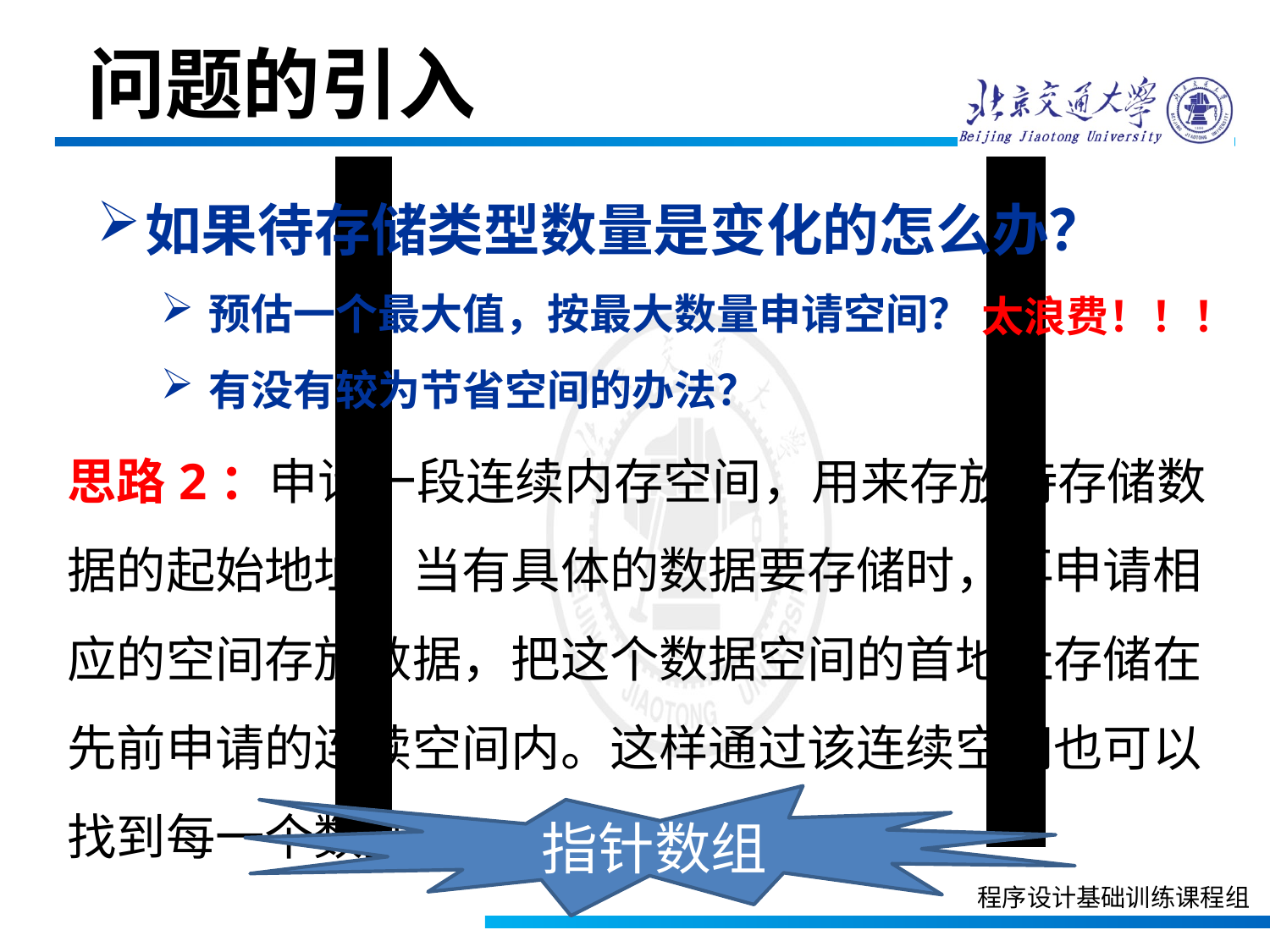

问题的引入
如果待存储类型数量是变化的怎么办？
预估一个最大值，按最大数量申请空间？
有没有较为节省空间的办法？
太浪费！！！
思路2：申请一段连续内存空间，用来存放待存储数据的起始地址。当有具体的数据要存储时，再申请相应的空间存放数据，把这个数据空间的首地址存储在先前申请的连续空间内。这样通过该连续空间也可以找到每一个数据。
指针数组
程序设计基础训练课程组